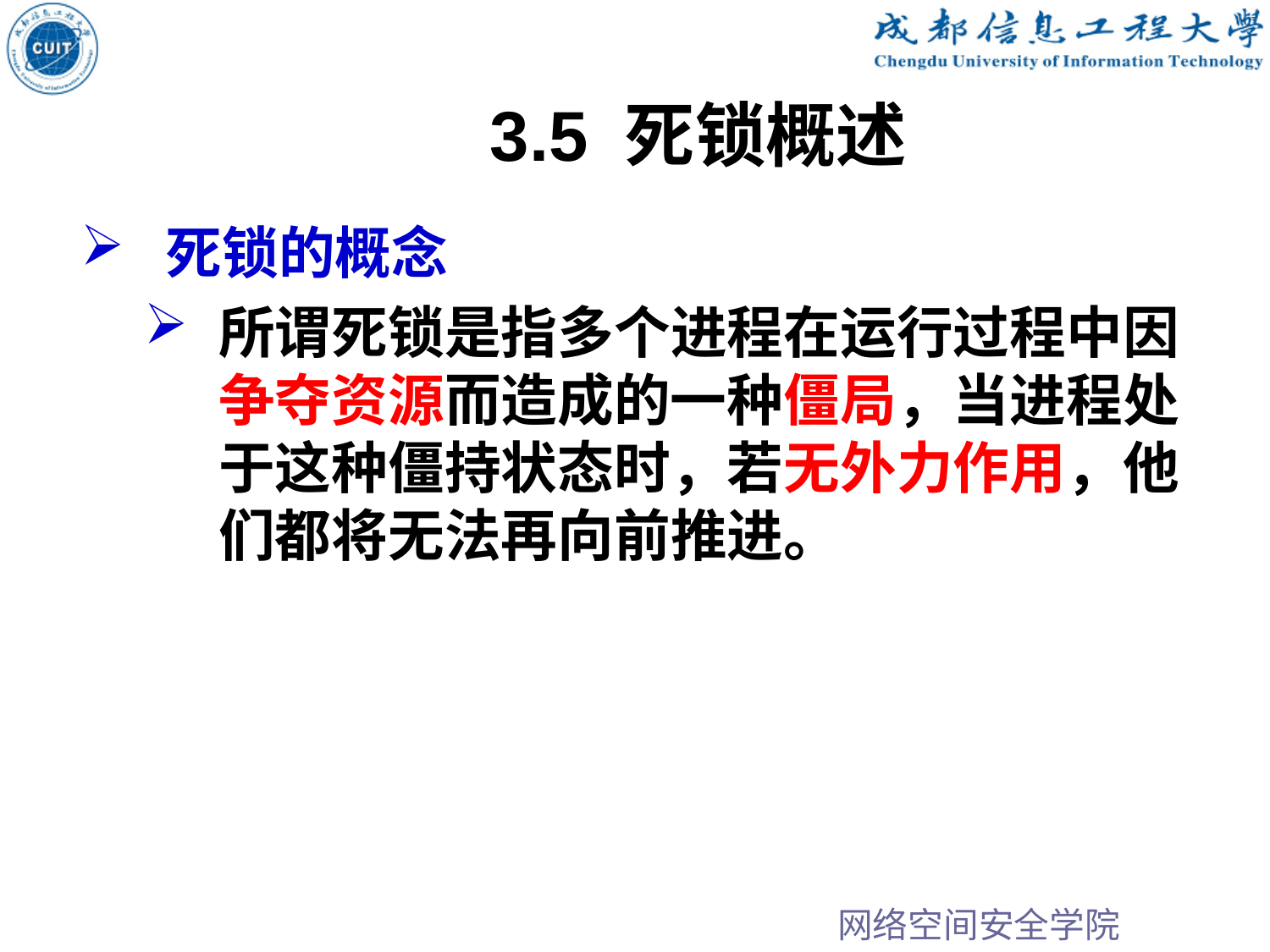

3.5 死锁概述
死锁的概念
所谓死锁是指多个进程在运行过程中因争夺资源而造成的一种僵局，当进程处于这种僵持状态时，若无外力作用，他们都将无法再向前推进。